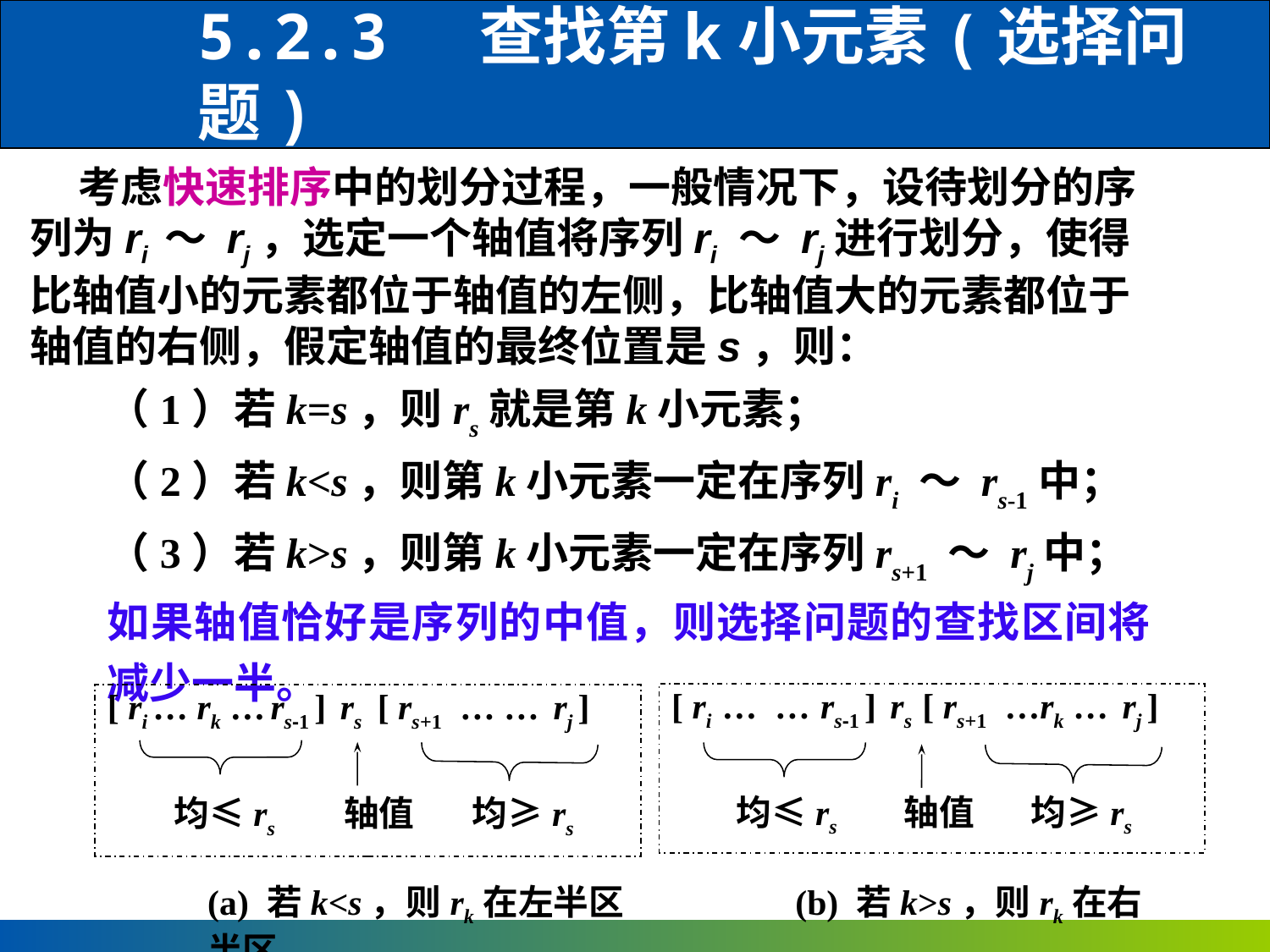

5.2.3  查找第k小元素(选择问题)
    考虑快速排序中的划分过程，一般情况下，设待划分的序列为ri ～ rj，选定一个轴值将序列ri ～ rj进行划分，使得比轴值小的元素都位于轴值的左侧，比轴值大的元素都位于轴值的右侧，假定轴值的最终位置是s，则：
（1）若k=s，则rs就是第k小元素；
（2）若k<s，则第k小元素一定在序列ri ～ rs-1中；
（3）若k>s，则第k小元素一定在序列rs+1 ～ rj中；
如果轴值恰好是序列的中值，则选择问题的查找区间将减少一半。

[ ri  …  …  rs-1 ]  rs  [ rs+1  …rk …  rj ]

       均≤rs       轴值       均≥rs
[ ri … rk … rs-1 ]  rs   [ rs+1  … …  rj ]

       均≤rs       轴值       均≥rs

(a) 若k<s，则rk在左半区                    (b) 若k>s，则rk在右半区